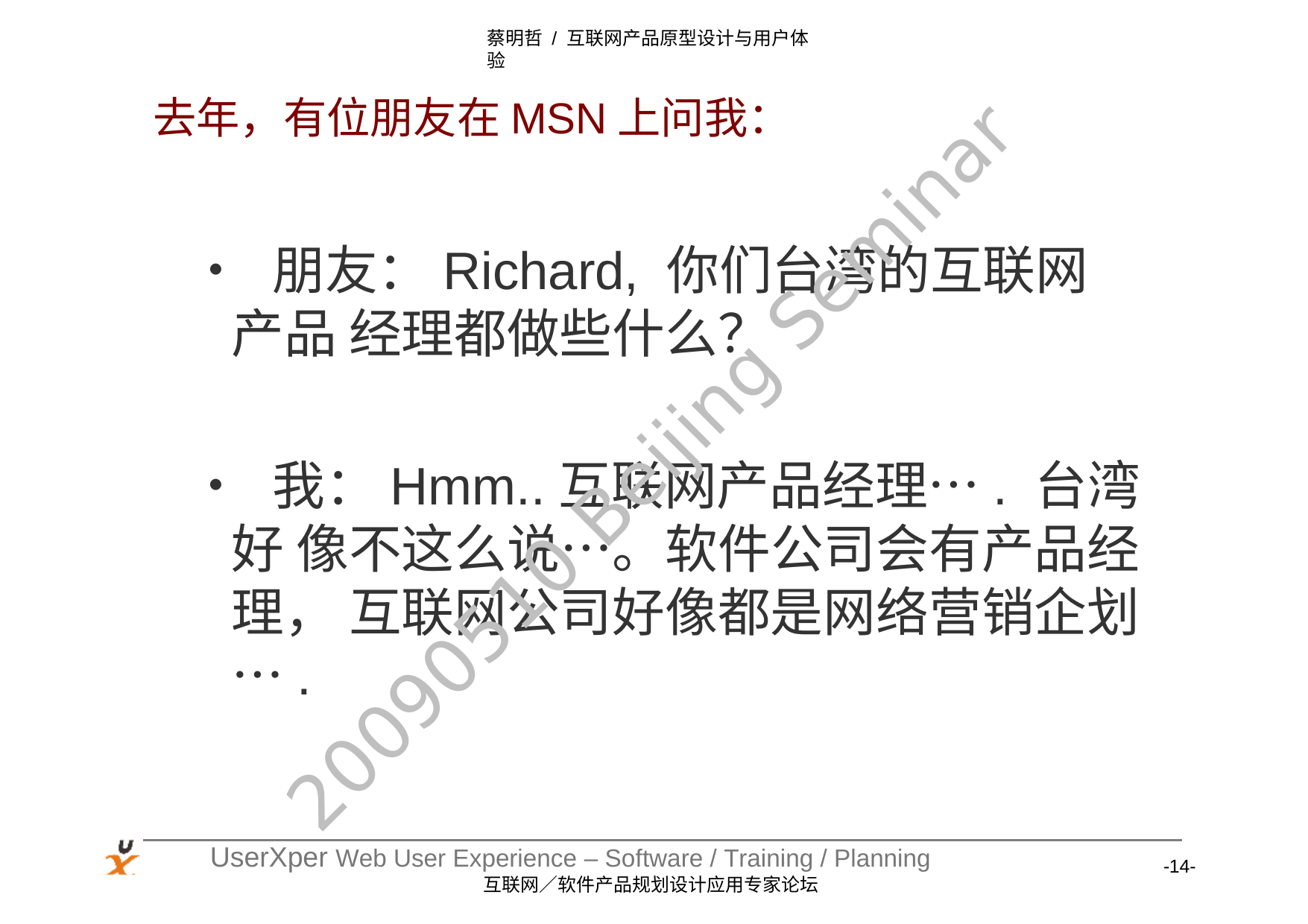

蔡明哲 / 互联网产品原型设计与用户体验
# 去年，有位朋友在MSN上问我：
• 朋友：Richard, 你们台湾的互联网产品 经理都做些什么？

• 我：Hmm..互联网产品经理…. 台湾好 像不这么说…。软件公司会有产品经理， 互联网公司好像都是网络营销企划….
20090510 Beijing Seminar

UserXper Web User Experience – Software / Training / Planning
-14-
互联网／软件产品规划设计应用专家论坛